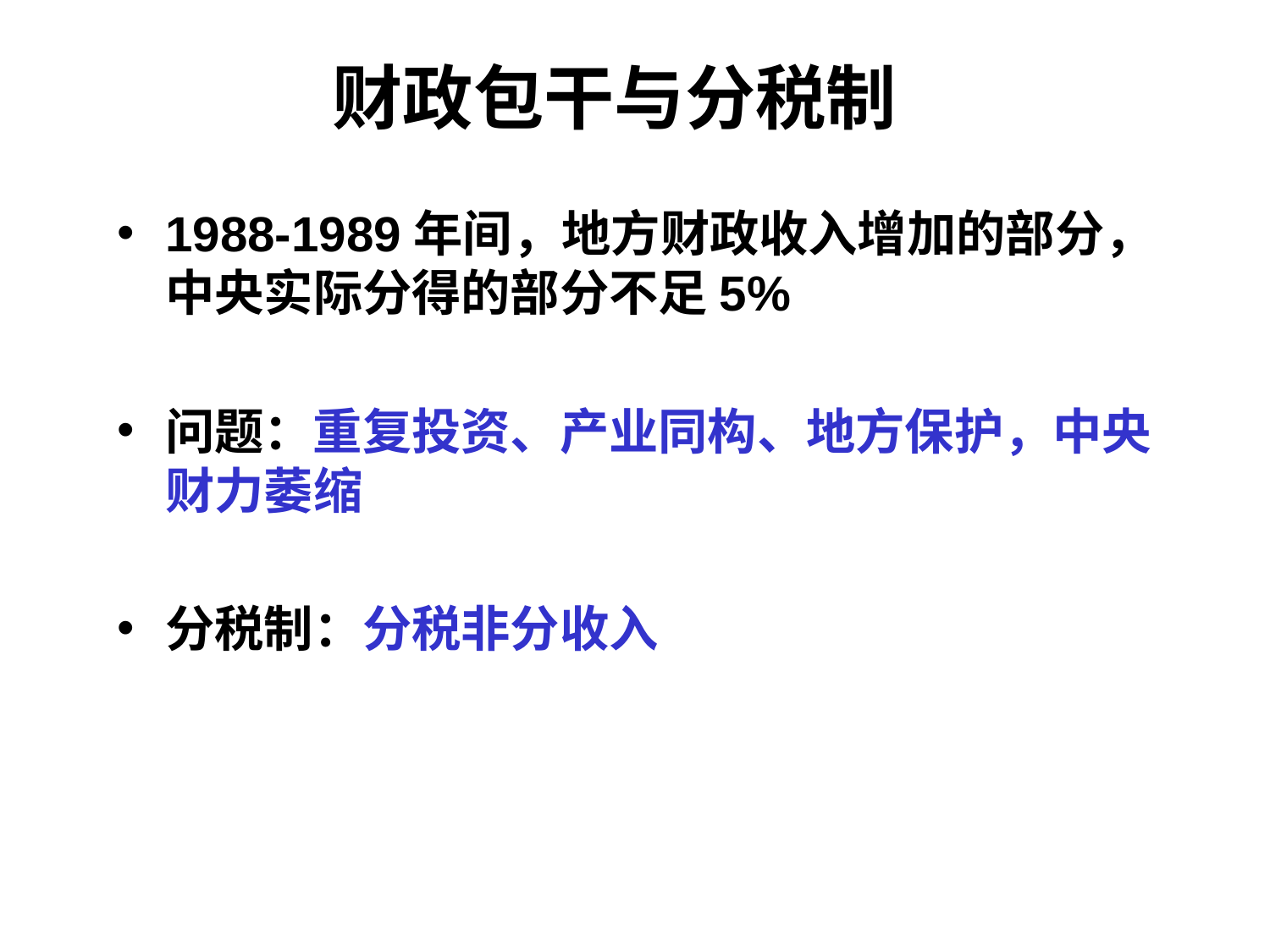

# 财政包干与分税制
1988-1989年间，地方财政收入增加的部分，中央实际分得的部分不足5%

问题：重复投资、产业同构、地方保护，中央财力萎缩

分税制：分税非分收入